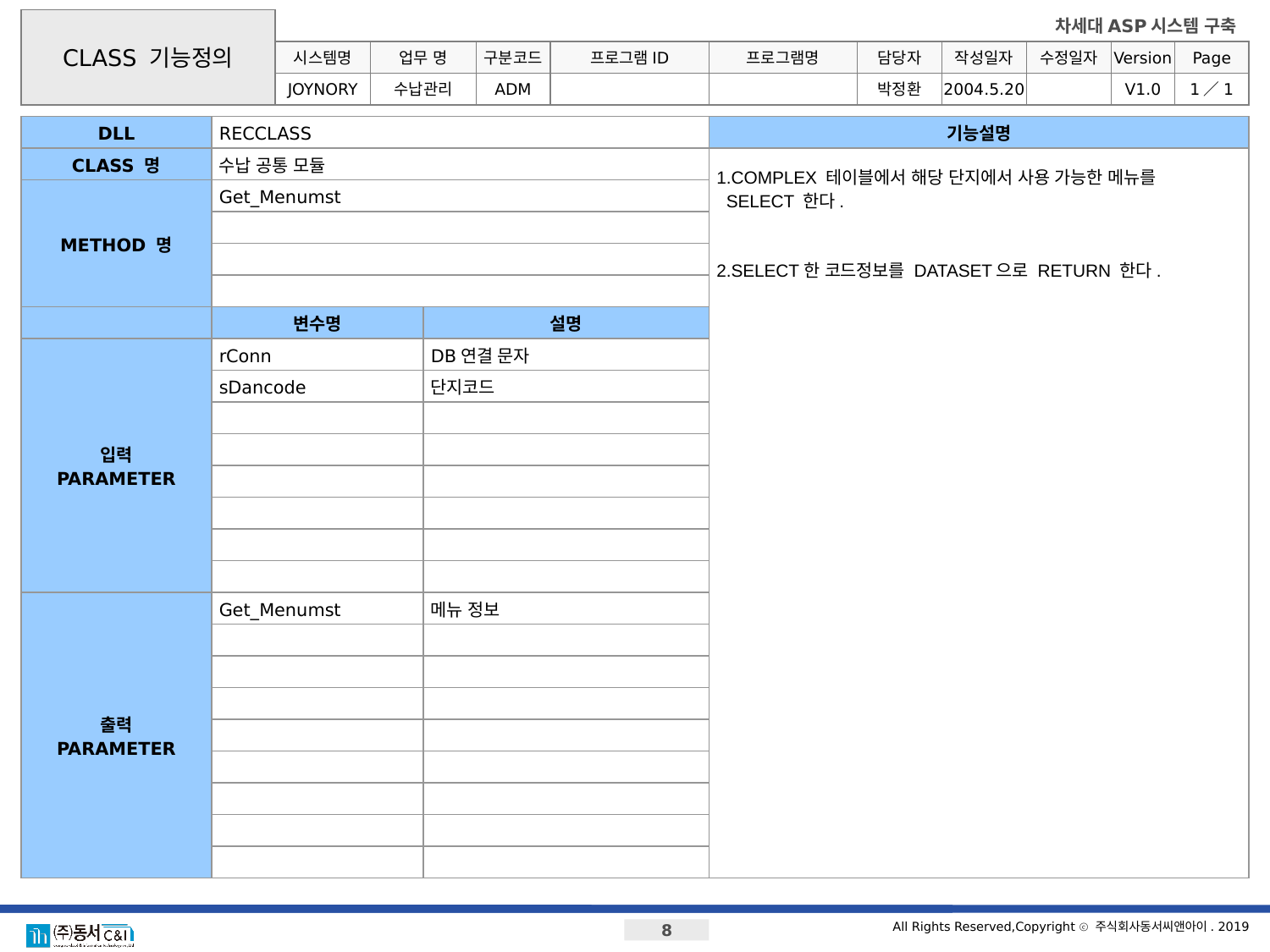

CLASS 기능정의
DLL
RECCLASS
기능설명
CLASS 명
수납 공통 모듈
1.COMPLEX 테이블에서 해당 단지에서 사용 가능한 메뉴를
  SELECT 한다.

2.SELECT한 코드정보를 DATASET으로 RETURN 한다.

METHOD 명
Get_Menumst

변수명
설명
입력
PARAMETER
rConn
DB연결 문자
sDancode
단지코드

출력
PARAMETER
Get_Menumst
메뉴 정보